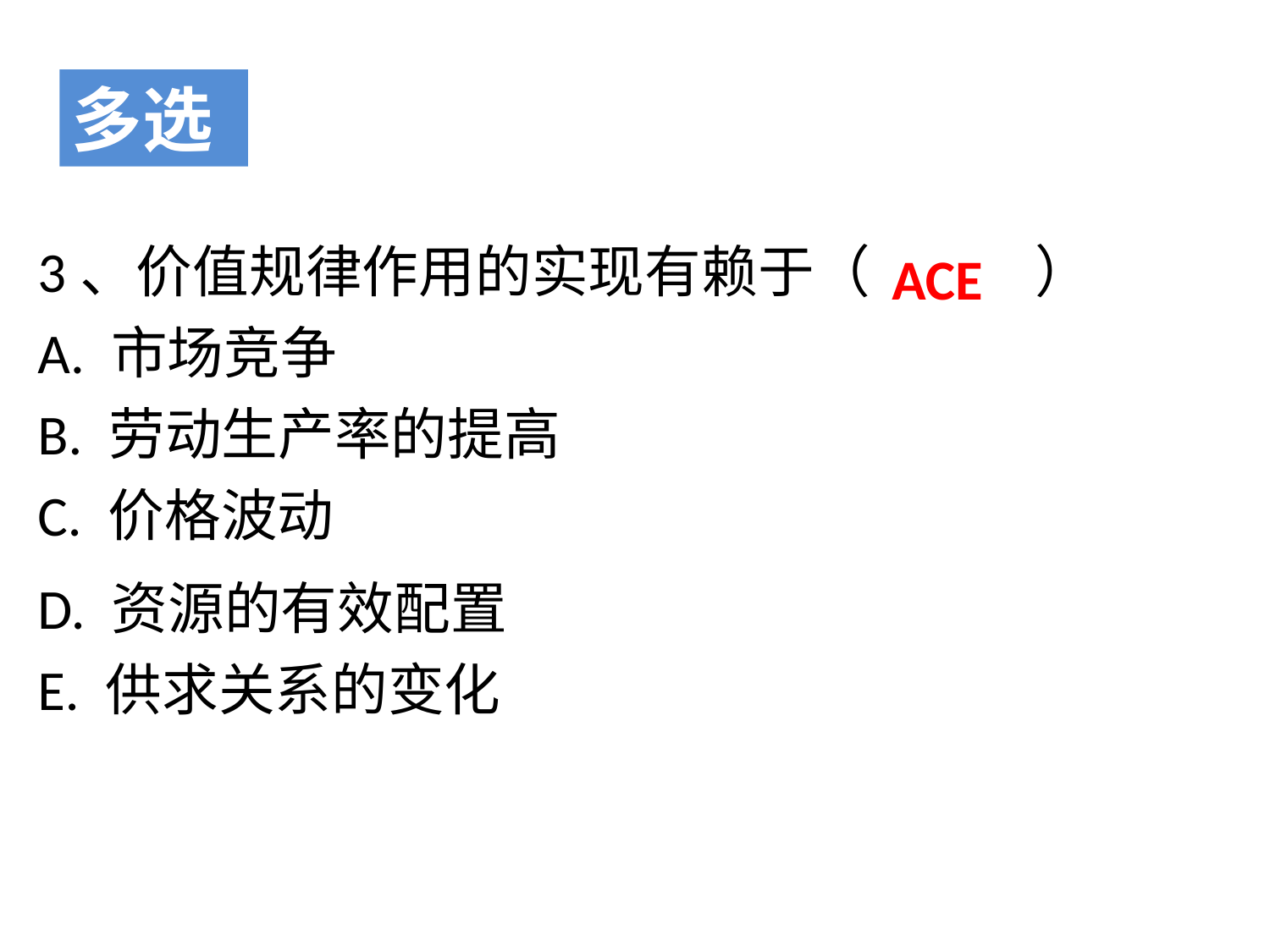

多选
3、价值规律作用的实现有赖于（             ）
A. 市场竞争
B. 劳动生产率的提高
C. 价格波动
D. 资源的有效配置
E. 供求关系的变化
ACE